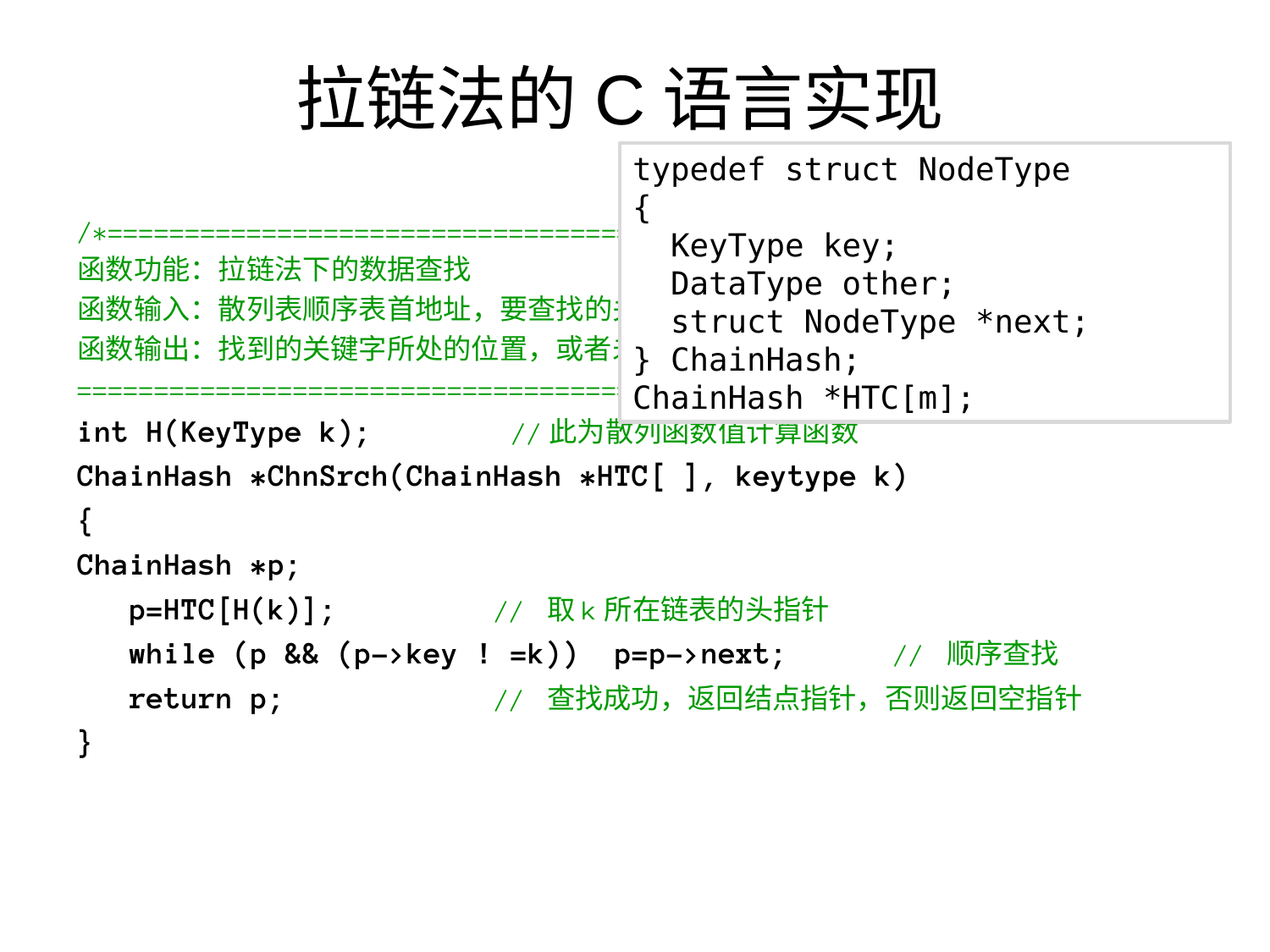

# 拉链法的C语言实现
typedef struct NodeType
{
  KeyType key;
  DataType other;
  struct NodeType *next;
} ChainHash;
ChainHash *HTC[m];
/*===============================================
函数功能：拉链法下的数据查找
函数输入：散列表顺序表首地址，要查找的关键字的值
函数输出：找到的关键字所处的位置，或者未找到关键字返回空指针
===============================================*/
int H(KeyType k);        //此为散列函数值计算函数
ChainHash *ChnSrch(ChainHash *HTC[ ], keytype k)
{
ChainHash *p;
   p=HTC[H(k)];         // 取k所在链表的头指针
   while (p && (p->key ! =k))  p=p->next;      // 顺序查找
   return p;            // 查找成功，返回结点指针，否则返回空指针
}

83